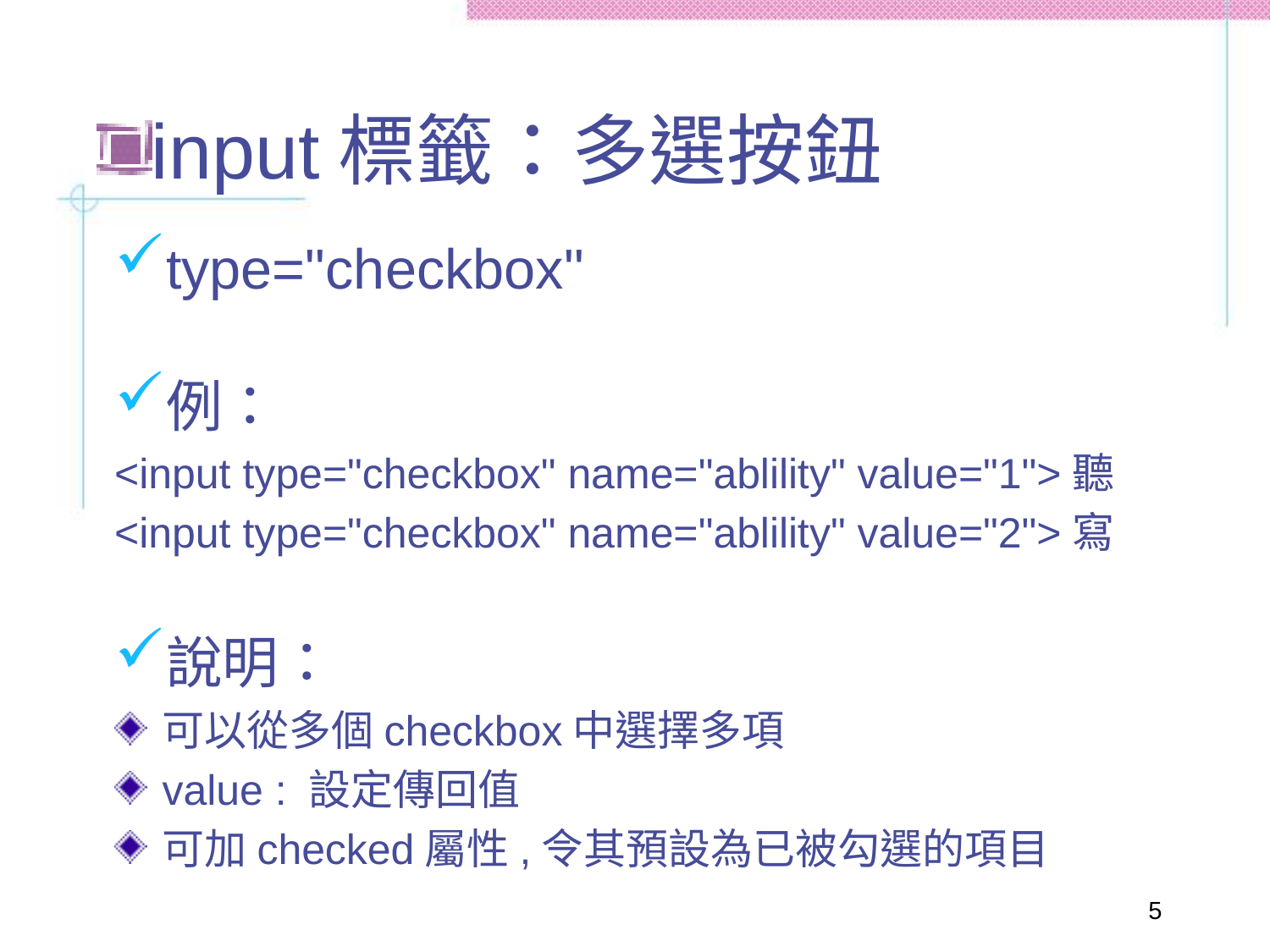

# input標籤：多選按鈕
type="checkbox"

例：
<input type="checkbox" name="ablility" value="1">聽
<input type="checkbox" name="ablility" value="2">寫

說明：
可以從多個checkbox中選擇多項
value : 設定傳回值
可加checked屬性,令其預設為已被勾選的項目
5